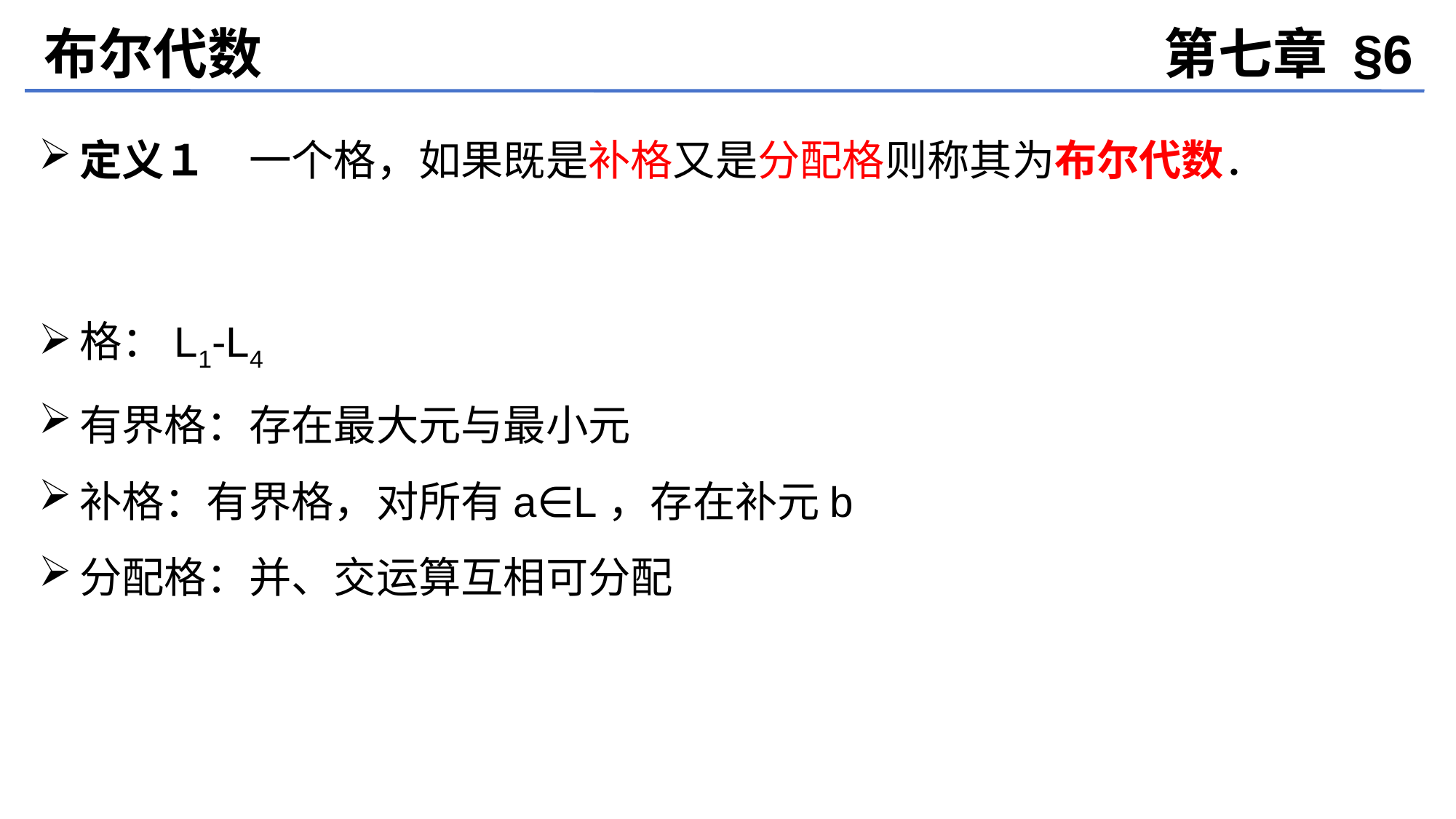

布尔代数
第七章 §6
定义１　一个格，如果既是补格又是分配格则称其为布尔代数．

格：L1-L4
有界格：存在最大元与最小元
补格：有界格，对所有a∈L，存在补元b
分配格：并、交运算互相可分配